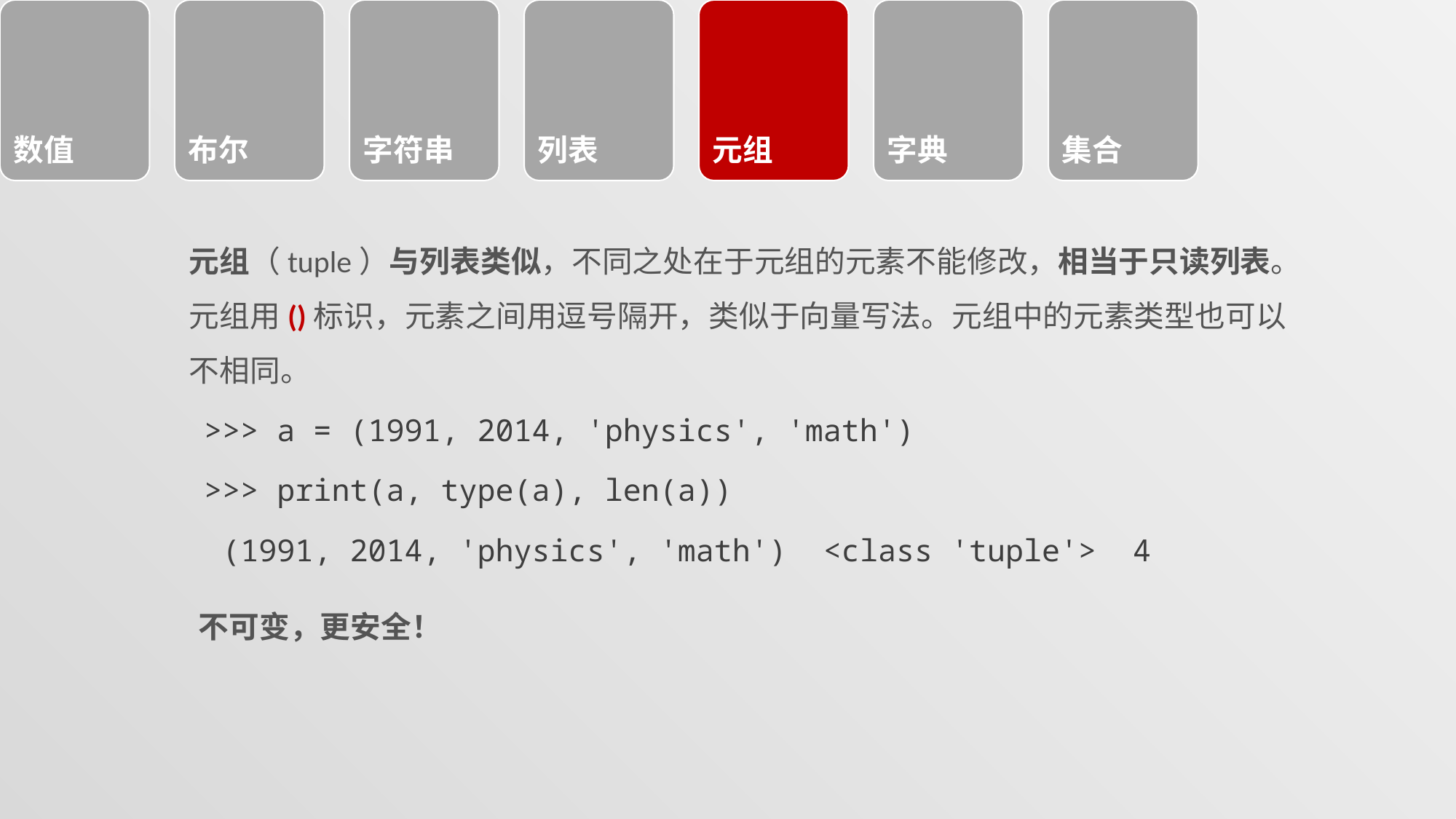

#
元组（tuple）与列表类似，不同之处在于元组的元素不能修改，相当于只读列表。元组用()标识，元素之间用逗号隔开，类似于向量写法。元组中的元素类型也可以不相同。
>>> a = (1991, 2014, 'physics', 'math')
>>> print(a, type(a), len(a))
 (1991, 2014, 'physics', 'math')  <class 'tuple'>  4

不可变，更安全！